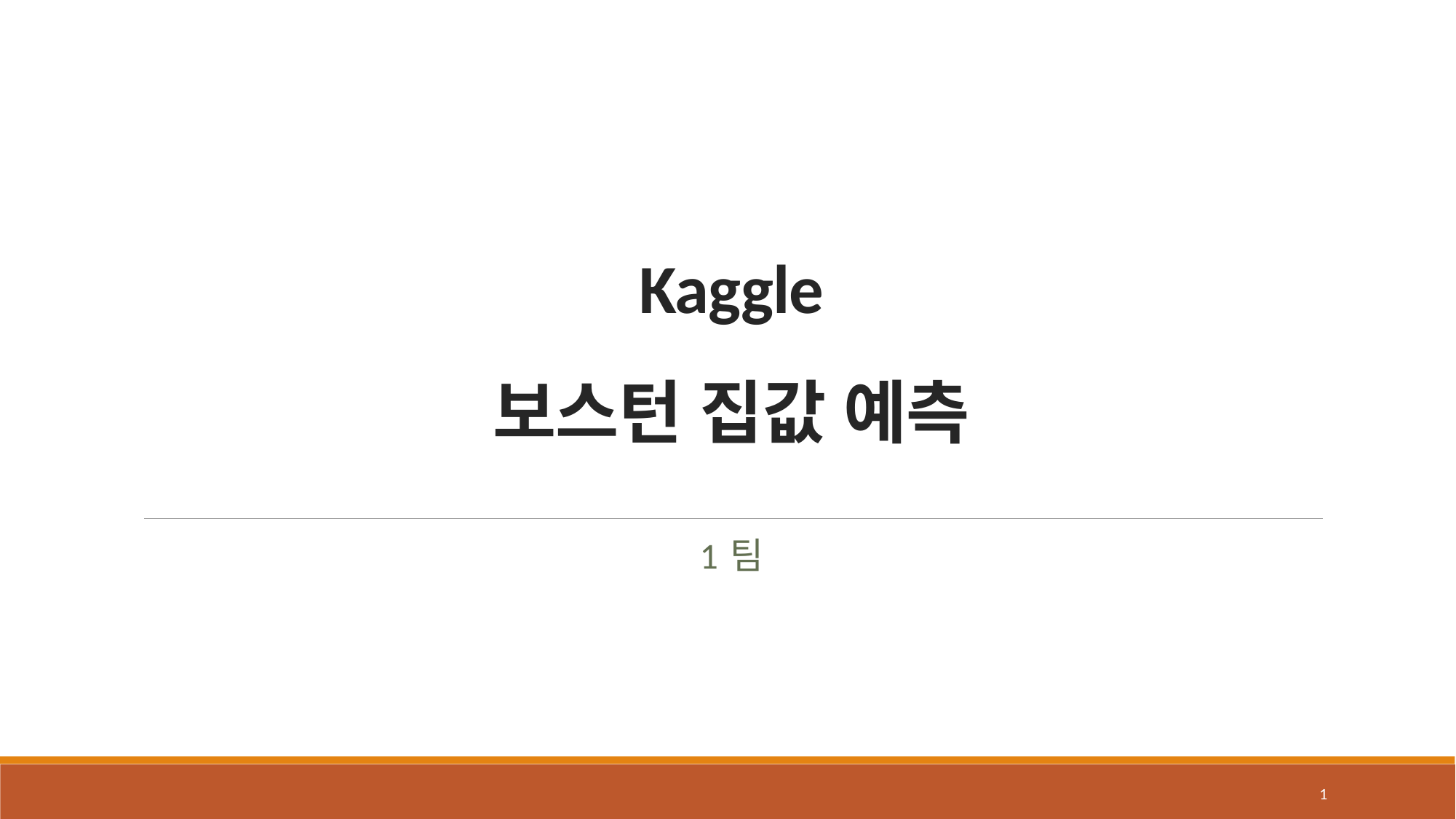

# Kaggle 보스턴 집값 예측
1팀
1